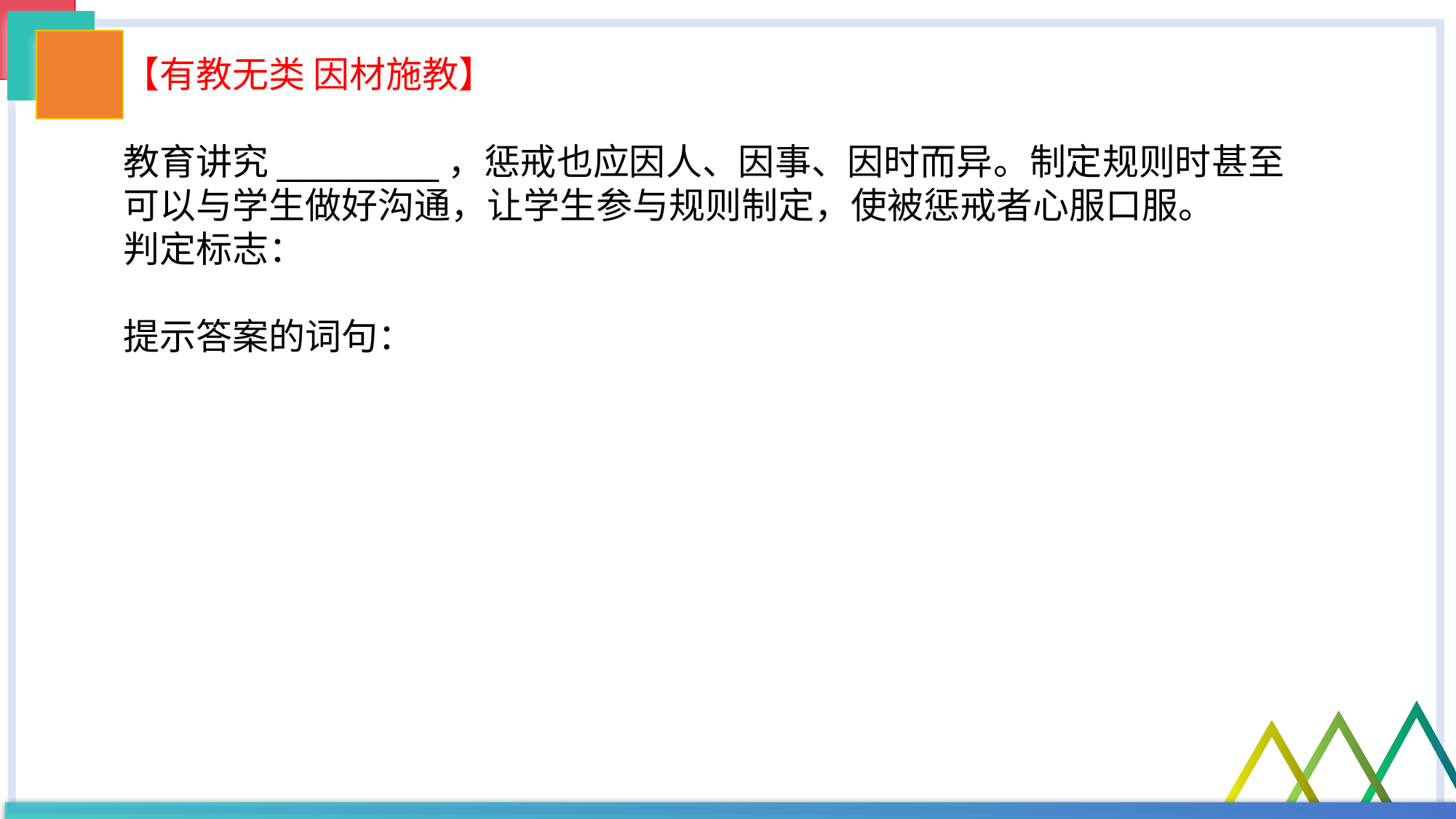

【有教无类 因材施教】

教育讲究________，惩戒也应因人、因事、因时而异。制定规则时甚至可以与学生做好沟通，让学生参与规则制定，使被惩戒者心服口服。
判定标志：

提示答案的词句：